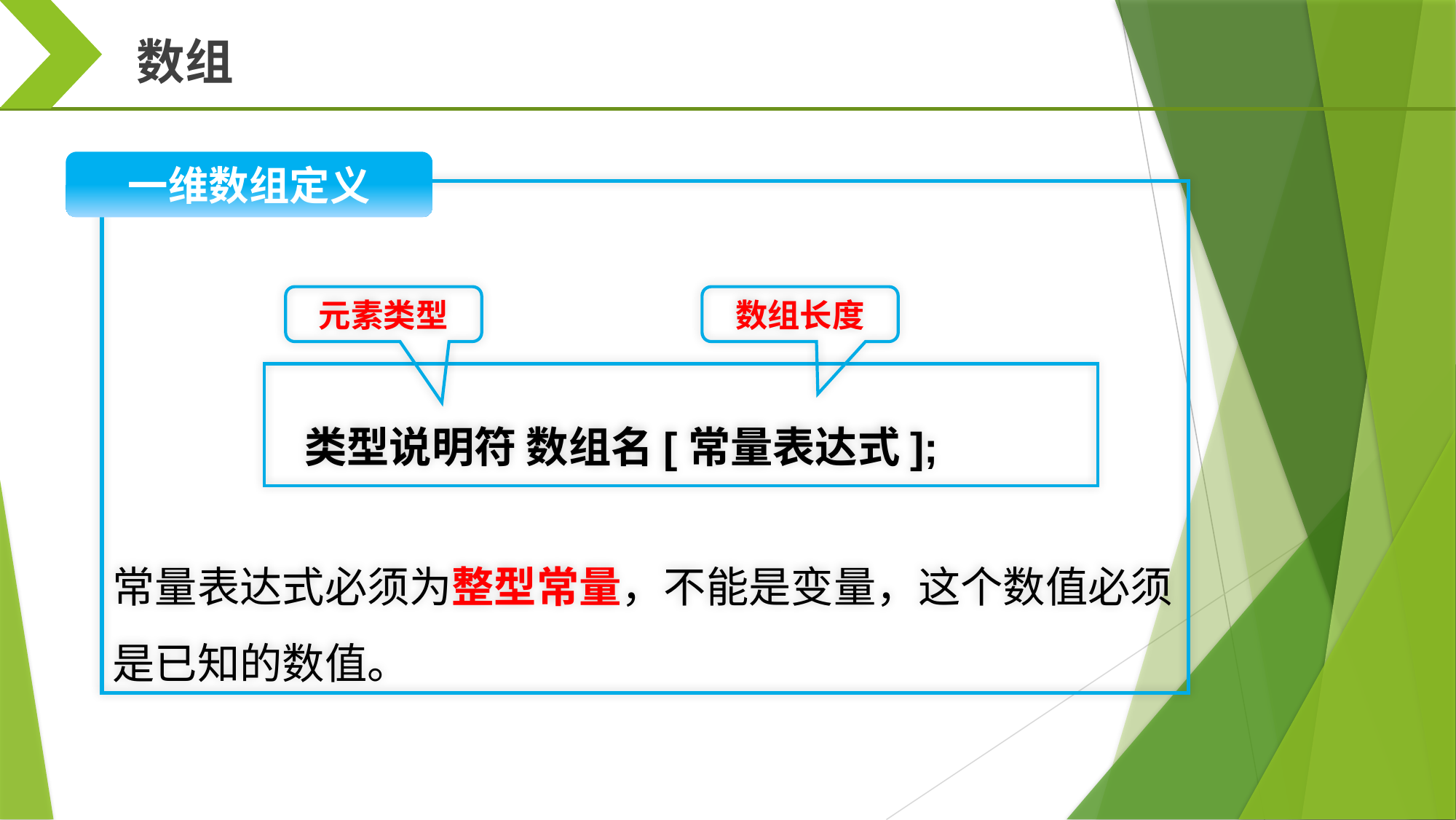

数组
一维数组定义

常量表达式必须为整型常量，不能是变量，这个数值必须是已知的数值。
元素类型
数组长度
   类型说明符 数组名[常量表达式];